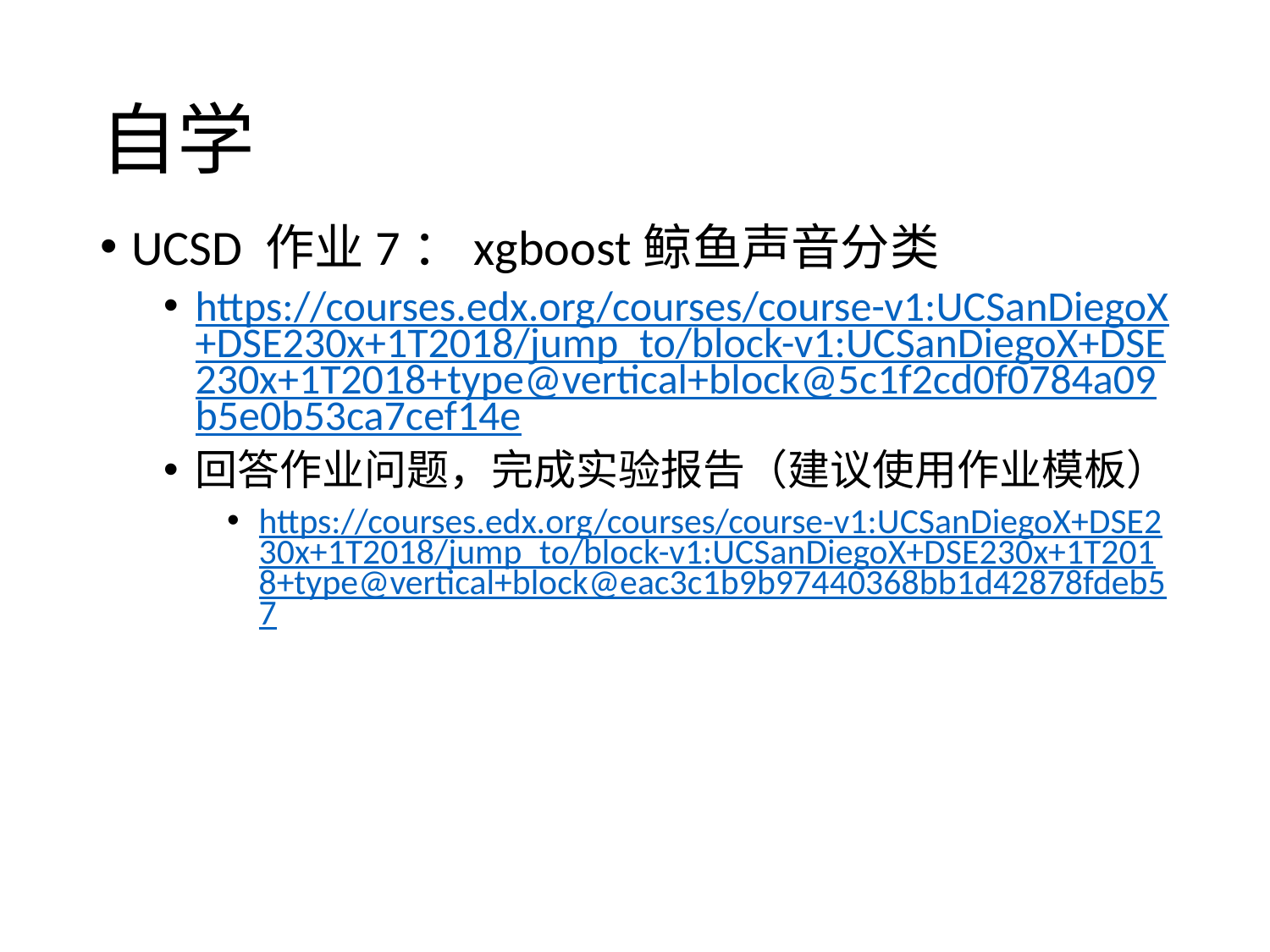

# 自学
UCSD 作业7：xgboost鲸鱼声音分类
https://courses.edx.org/courses/course-v1:UCSanDiegoX+DSE230x+1T2018/jump_to/block-v1:UCSanDiegoX+DSE230x+1T2018+type@vertical+block@5c1f2cd0f0784a09b5e0b53ca7cef14e
回答作业问题，完成实验报告（建议使用作业模板）
https://courses.edx.org/courses/course-v1:UCSanDiegoX+DSE230x+1T2018/jump_to/block-v1:UCSanDiegoX+DSE230x+1T2018+type@vertical+block@eac3c1b9b97440368bb1d42878fdeb57